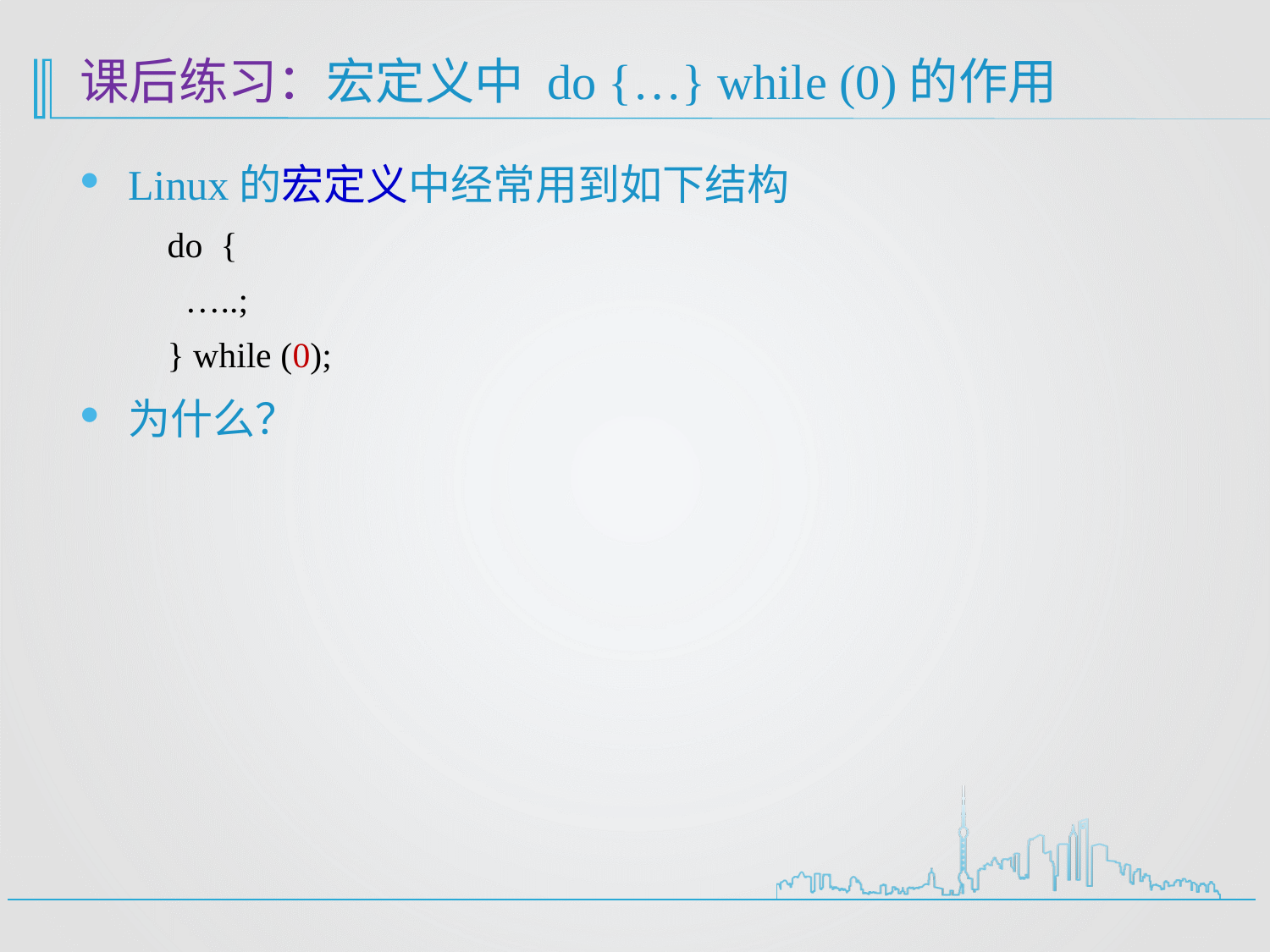

# 课后练习：宏定义中 do {…} while (0)的作用
Linux的宏定义中经常用到如下结构
do  {
  …..;
} while (0);
为什么？